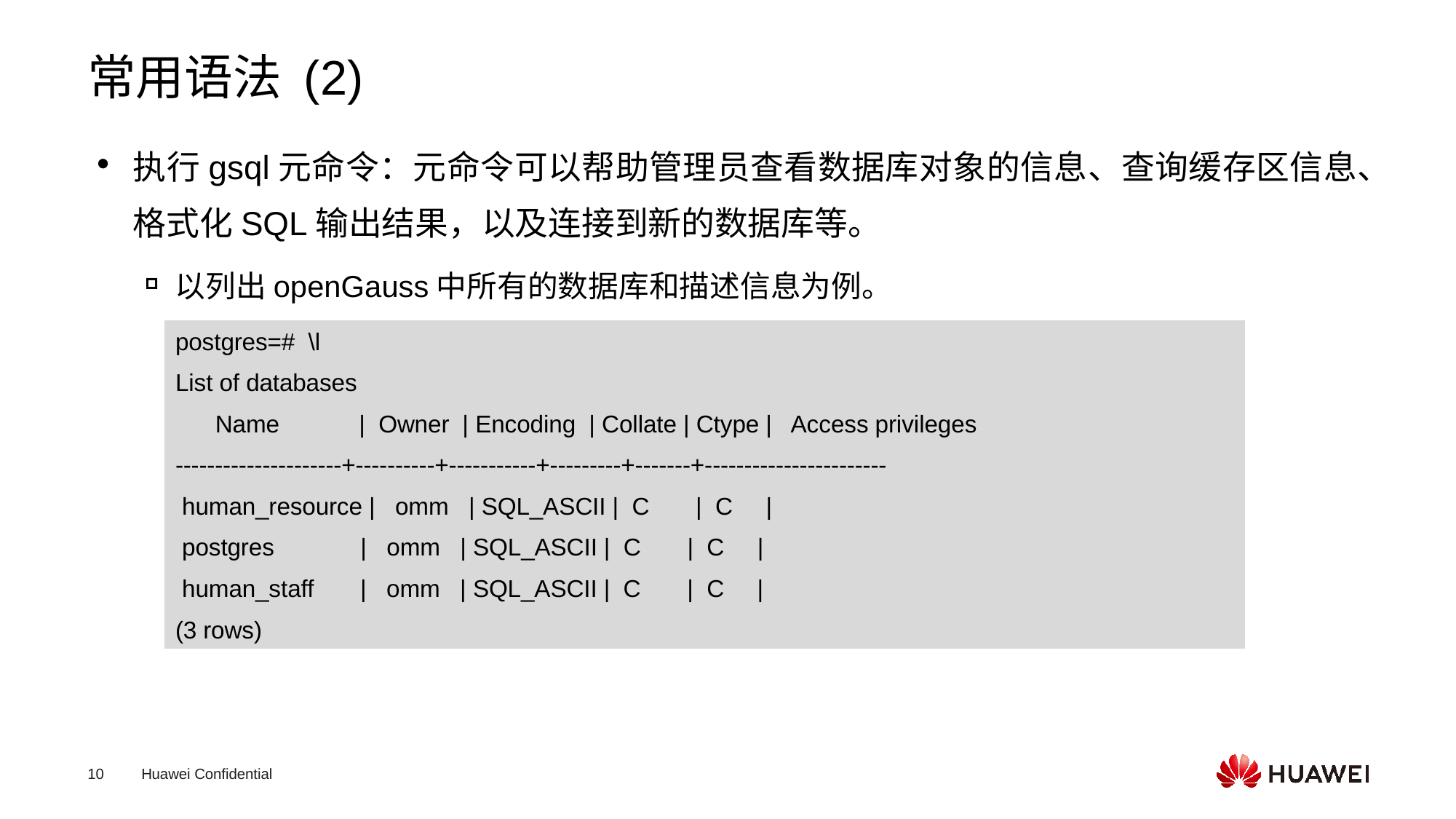

# 常用语法 (2)
执行gsql元命令：元命令可以帮助管理员查看数据库对象的信息、查询缓存区信息、格式化SQL输出结果，以及连接到新的数据库等。
以列出openGauss中所有的数据库和描述信息为例。

postgres=#  \l
List of databases
      Name            |  Owner  | Encoding  | Collate | Ctype |   Access privileges
---------------------+----------+-----------+---------+-------+-----------------------
 human_resource |   omm   | SQL_ASCII |  C       |  C     |
 postgres             |   omm   | SQL_ASCII |  C       |  C     |
 human_staff       |   omm   | SQL_ASCII |  C       |  C     |
(3 rows)